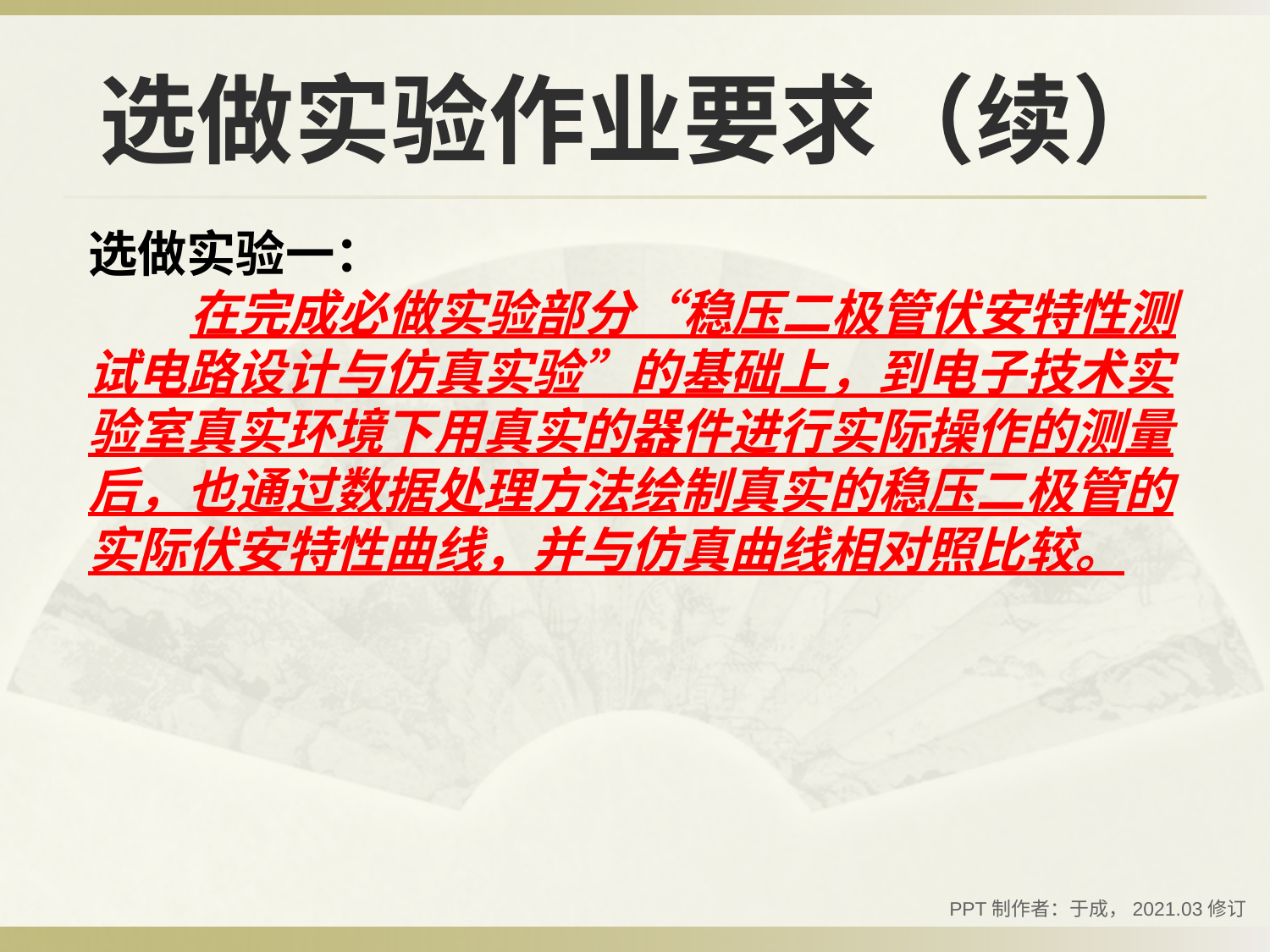

# 选做实验作业要求（续）
选做实验一：
        在完成必做实验部分“稳压二极管伏安特性测试电路设计与仿真实验”的基础上，到电子技术实验室真实环境下用真实的器件进行实际操作的测量后，也通过数据处理方法绘制真实的稳压二极管的实际伏安特性曲线，并与仿真曲线相对照比较。

PPT制作者：于成，2021.03修订